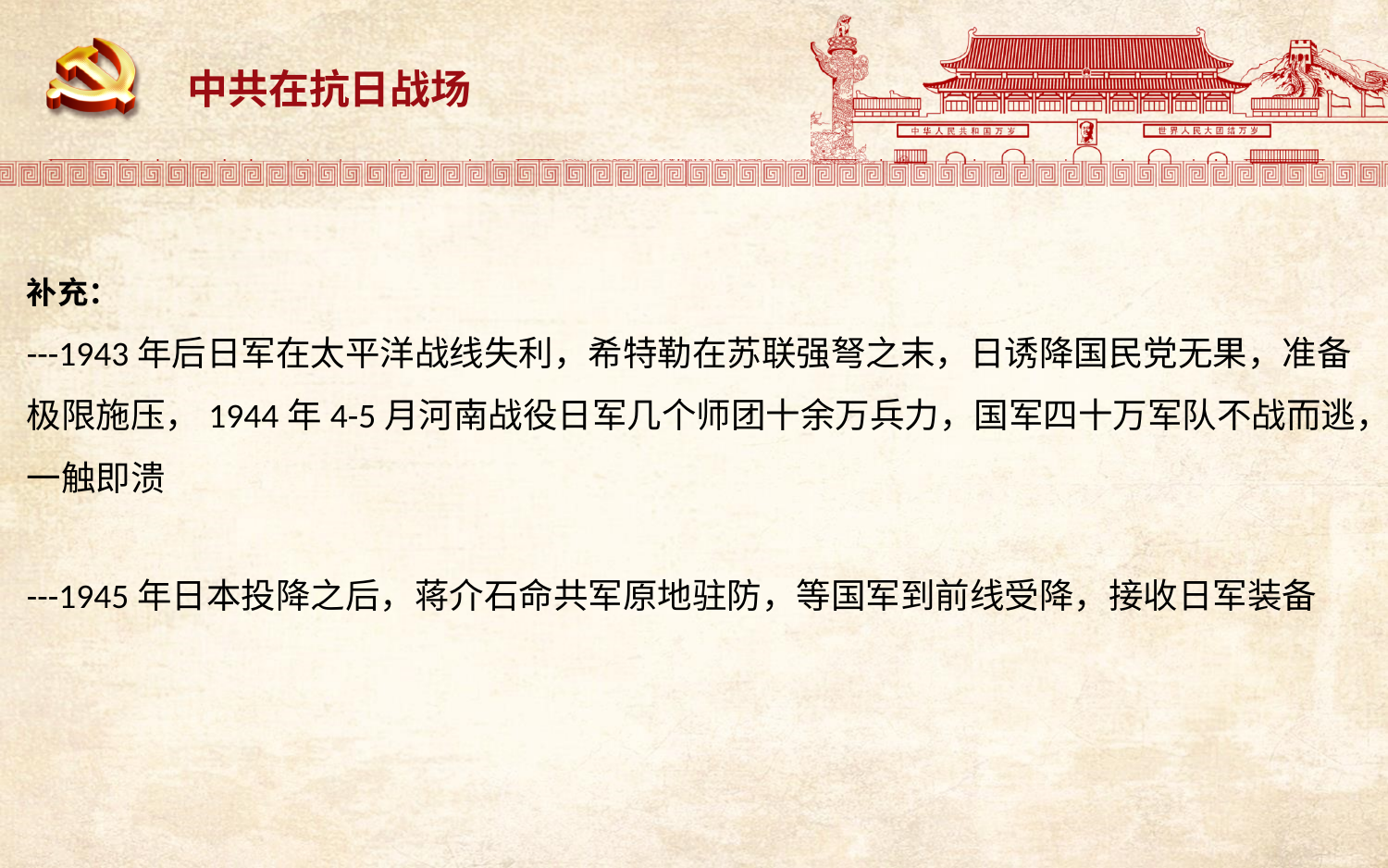

中共在抗日战场
补充：
---1943年后日军在太平洋战线失利，希特勒在苏联强弩之末，日诱降国民党无果，准备极限施压，1944年4-5月河南战役日军几个师团十余万兵力，国军四十万军队不战而逃，一触即溃

---1945年日本投降之后，蒋介石命共军原地驻防，等国军到前线受降，接收日军装备